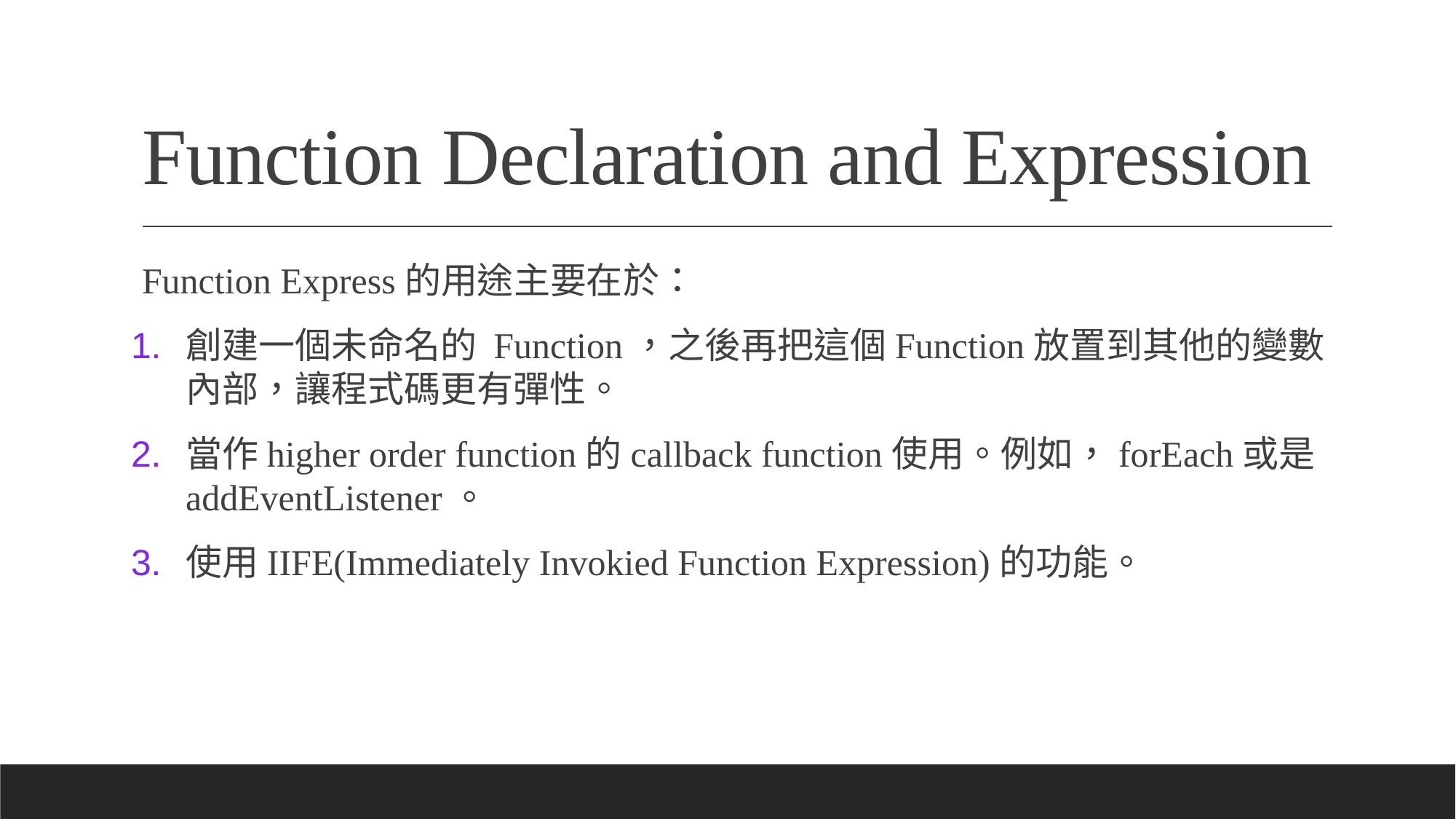

# Function Declaration and Expression
Function Express的用途主要在於：
創建一個未命名的 Function，之後再把這個Function放置到其他的變數內部，讓程式碼更有彈性。
當作higher order function的callback function使用。例如，forEach或是addEventListener。
使用IIFE(Immediately Invokied Function Expression)的功能。